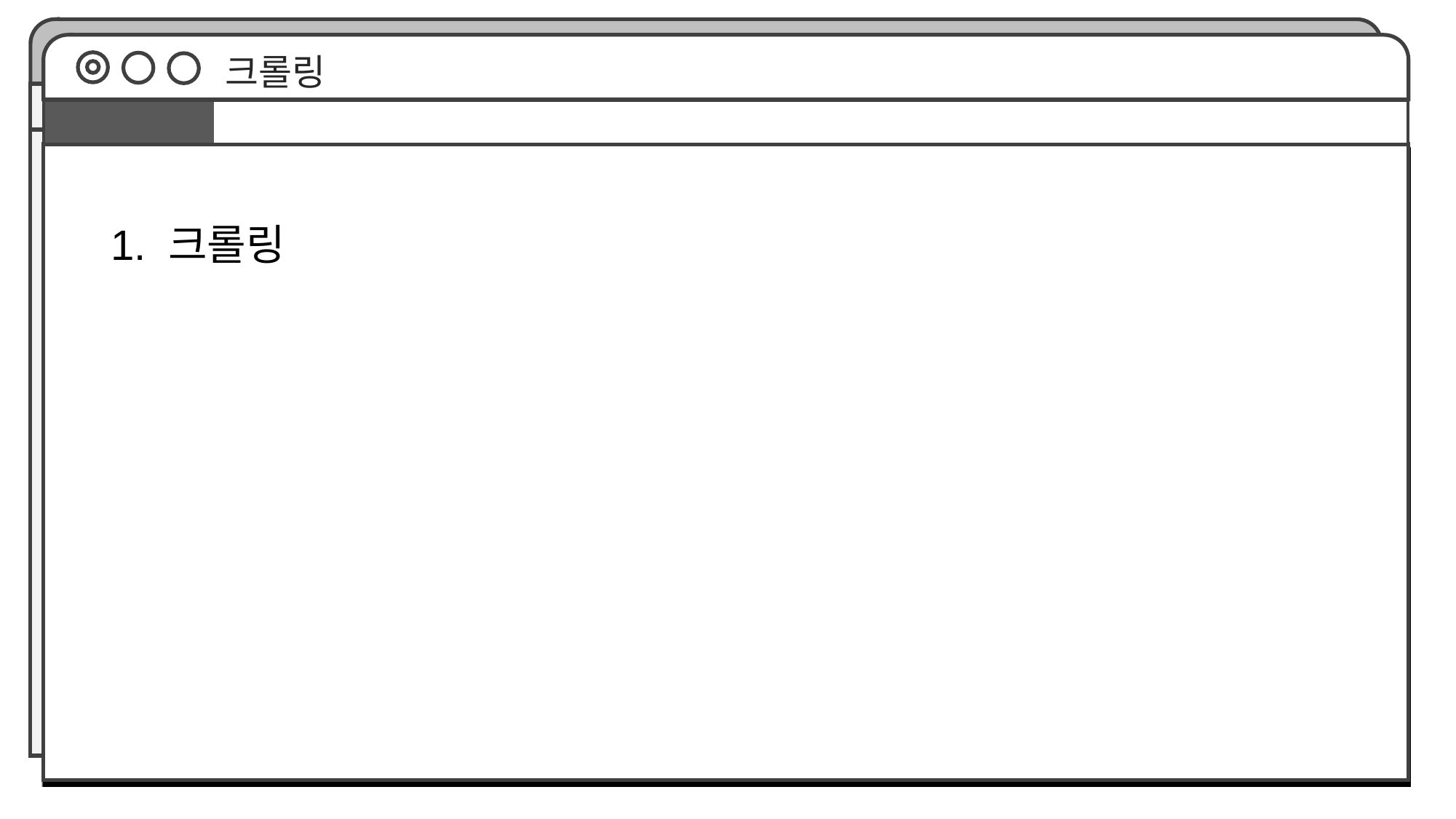

크롤링

|  |  |  |  |  |  |  |  |
| --- | --- | --- | --- | --- | --- | --- | --- |

1. 크롤링